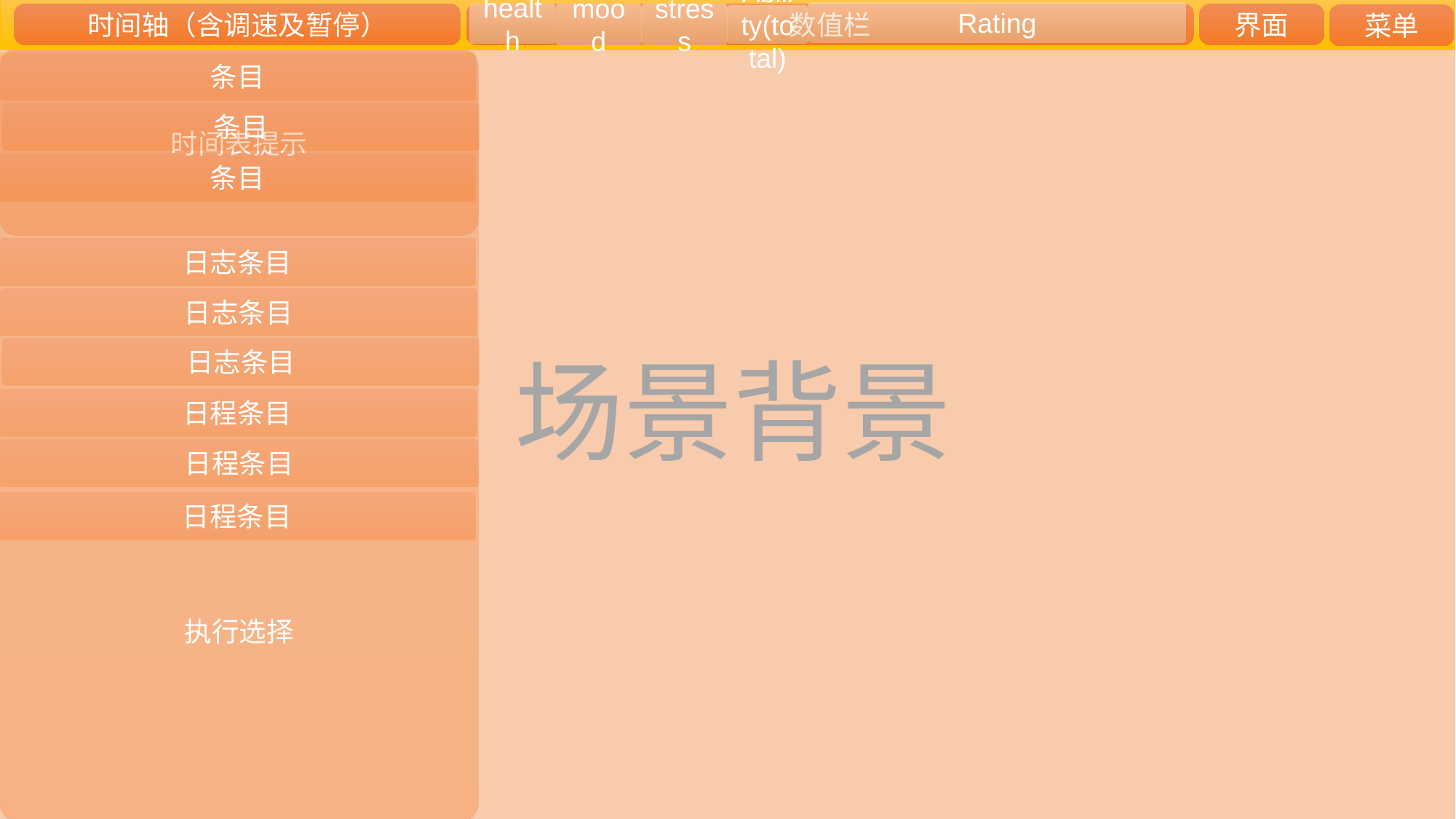

Rating
mood
stress
health
时间轴（含调速及暂停）
数值栏
界面
菜单
Ability(total)

执行选择
时间表提示
条目
条目
条目
日志条目
日志条目
日志条目
场景背景
日程条目
日程条目
日程条目